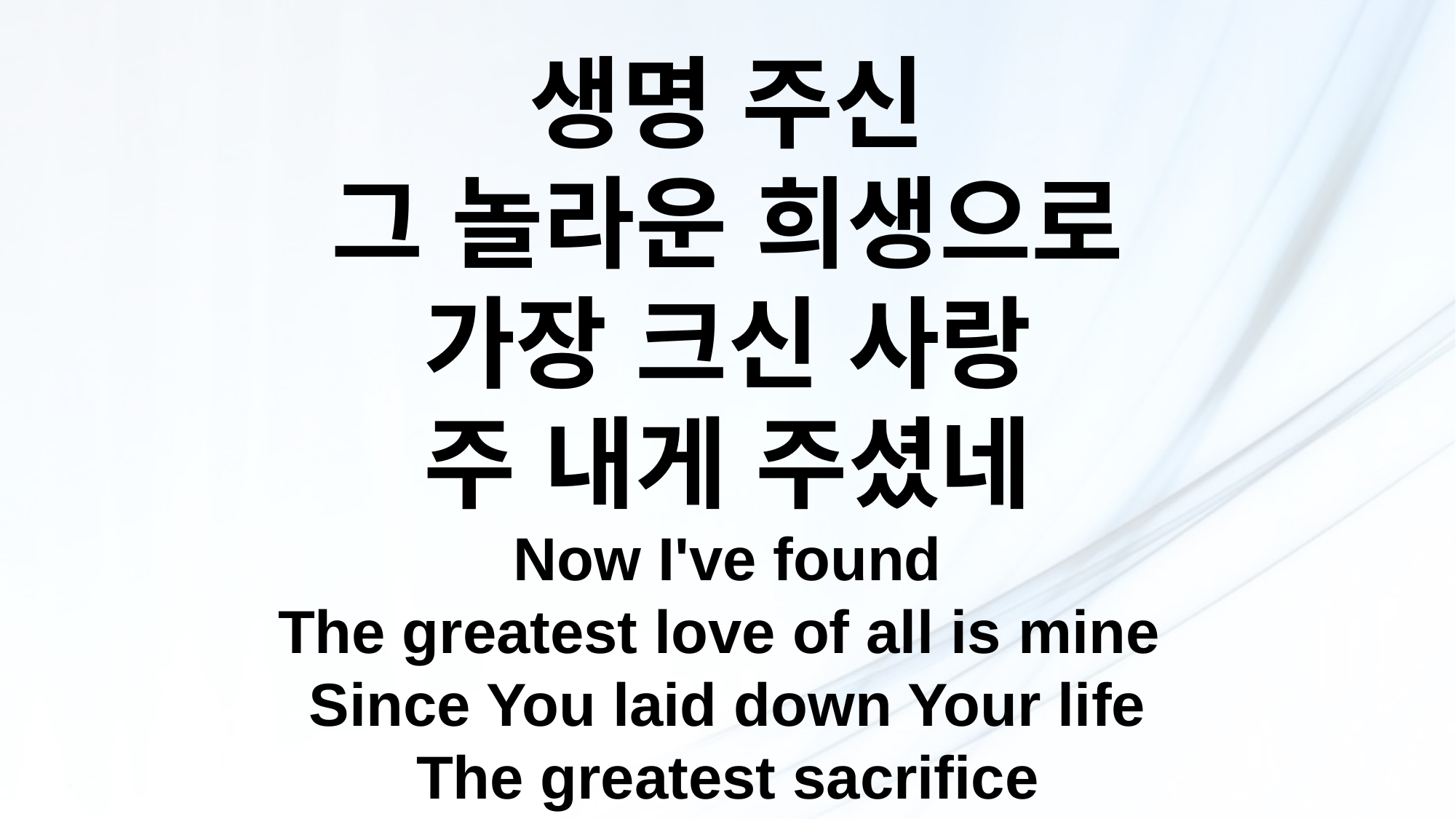

생명 주신
그 놀라운 희생으로
가장 크신 사랑
주 내게 주셨네
Now I've found
The greatest love of all is mine 
Since You laid down Your life
The greatest sacrifice